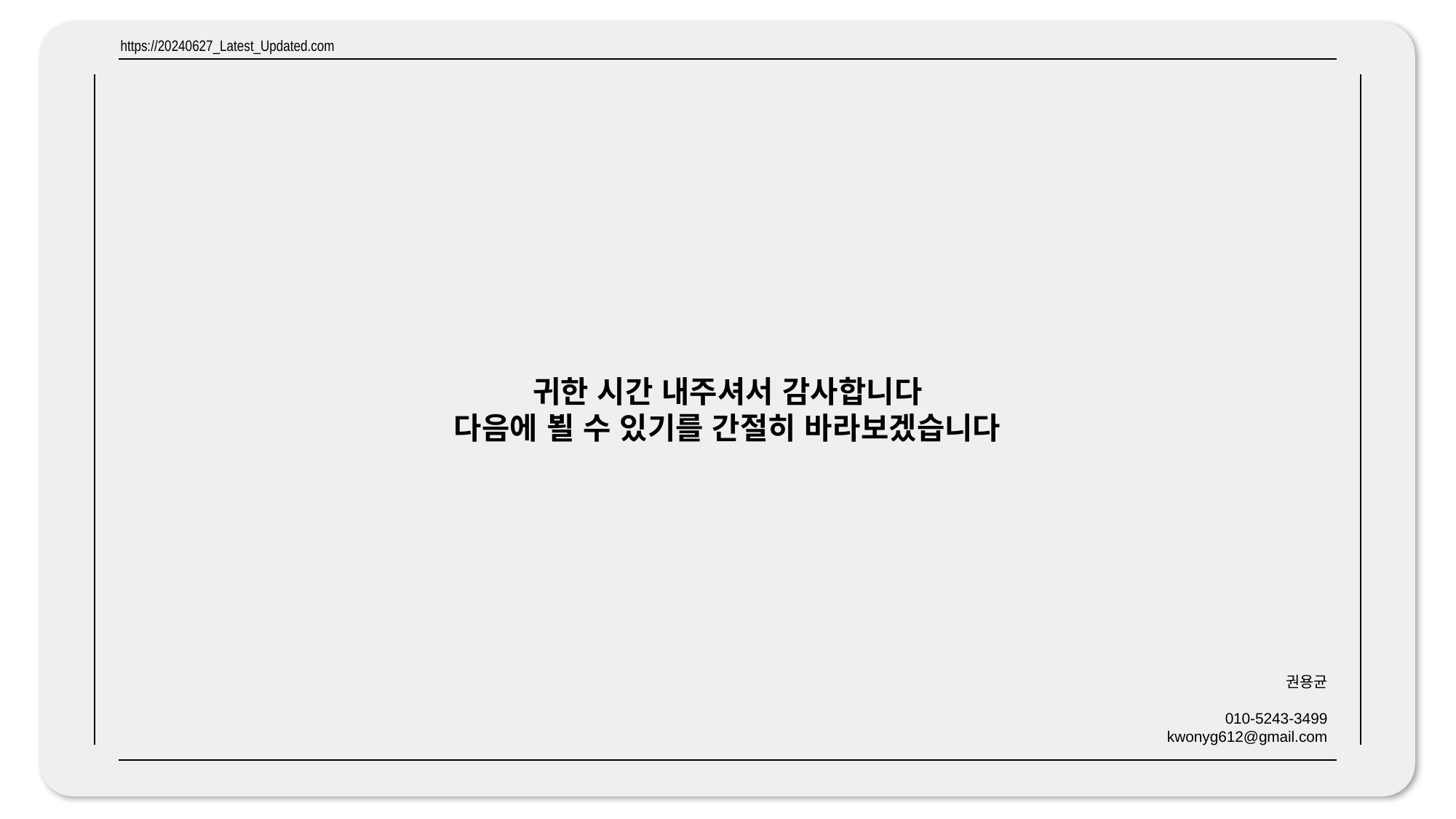

귀한 시간 내주셔서 감사합니다
다음에 뵐 수 있기를 간절히 바라보겠습니다